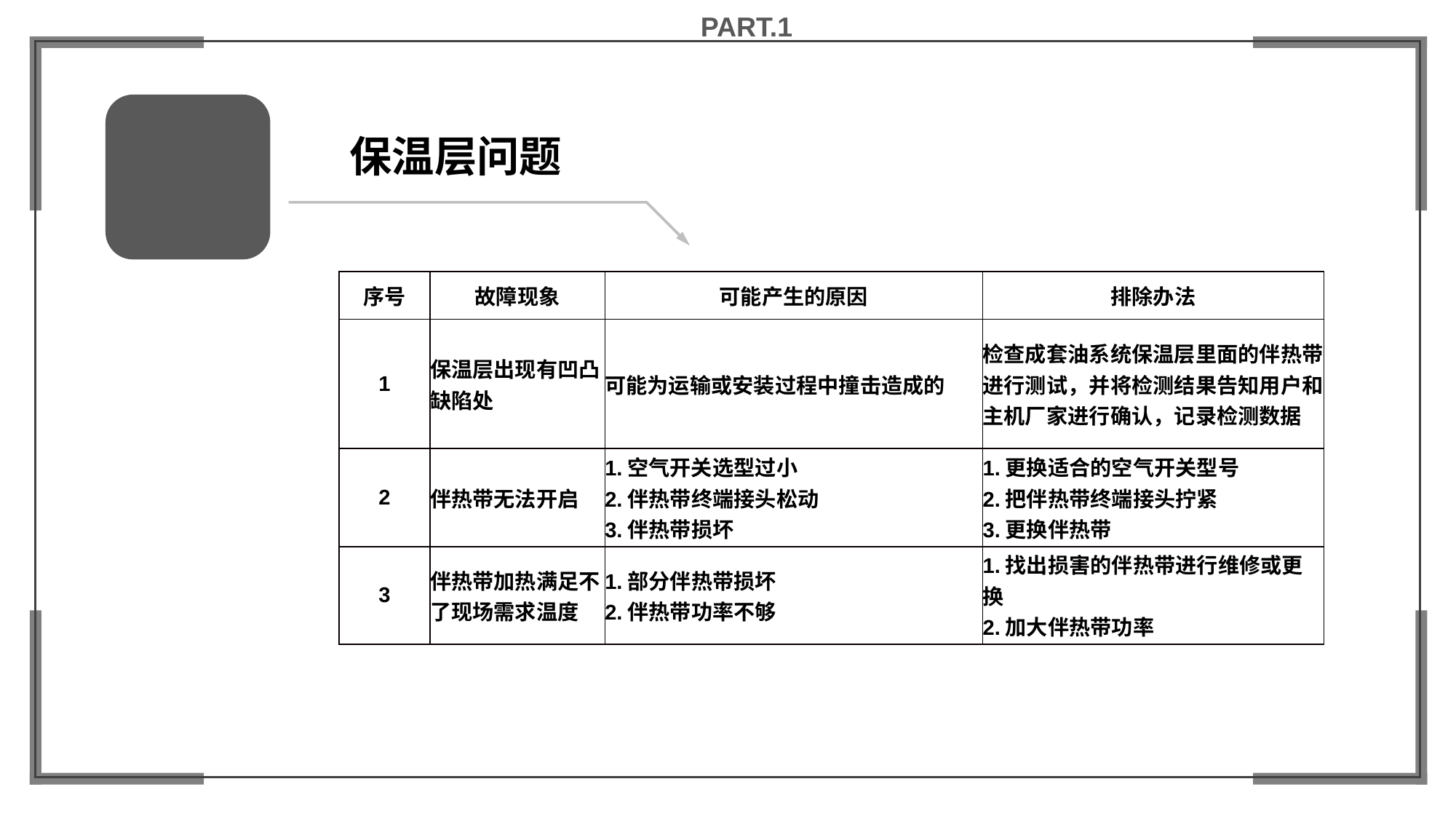

PART.1

保温层问题

| 序号 | 故障现象 | 可能产生的原因 | 排除办法 |
| --- | --- | --- | --- |
| 1 | 保温层出现有凹凸缺陷处 | 可能为运输或安装过程中撞击造成的 | 检查成套油系统保温层里面的伴热带进行测试，并将检测结果告知用户和主机厂家进行确认，记录检测数据 |
| 2 | 伴热带无法开启 | 1.空气开关选型过小 2.伴热带终端接头松动 3.伴热带损坏 | 1.更换适合的空气开关型号 2.把伴热带终端接头拧紧 3.更换伴热带 |
| 3 | 伴热带加热满足不了现场需求温度 | 1.部分伴热带损坏 2.伴热带功率不够 | 1.找出损害的伴热带进行维修或更换 2.加大伴热带功率 |